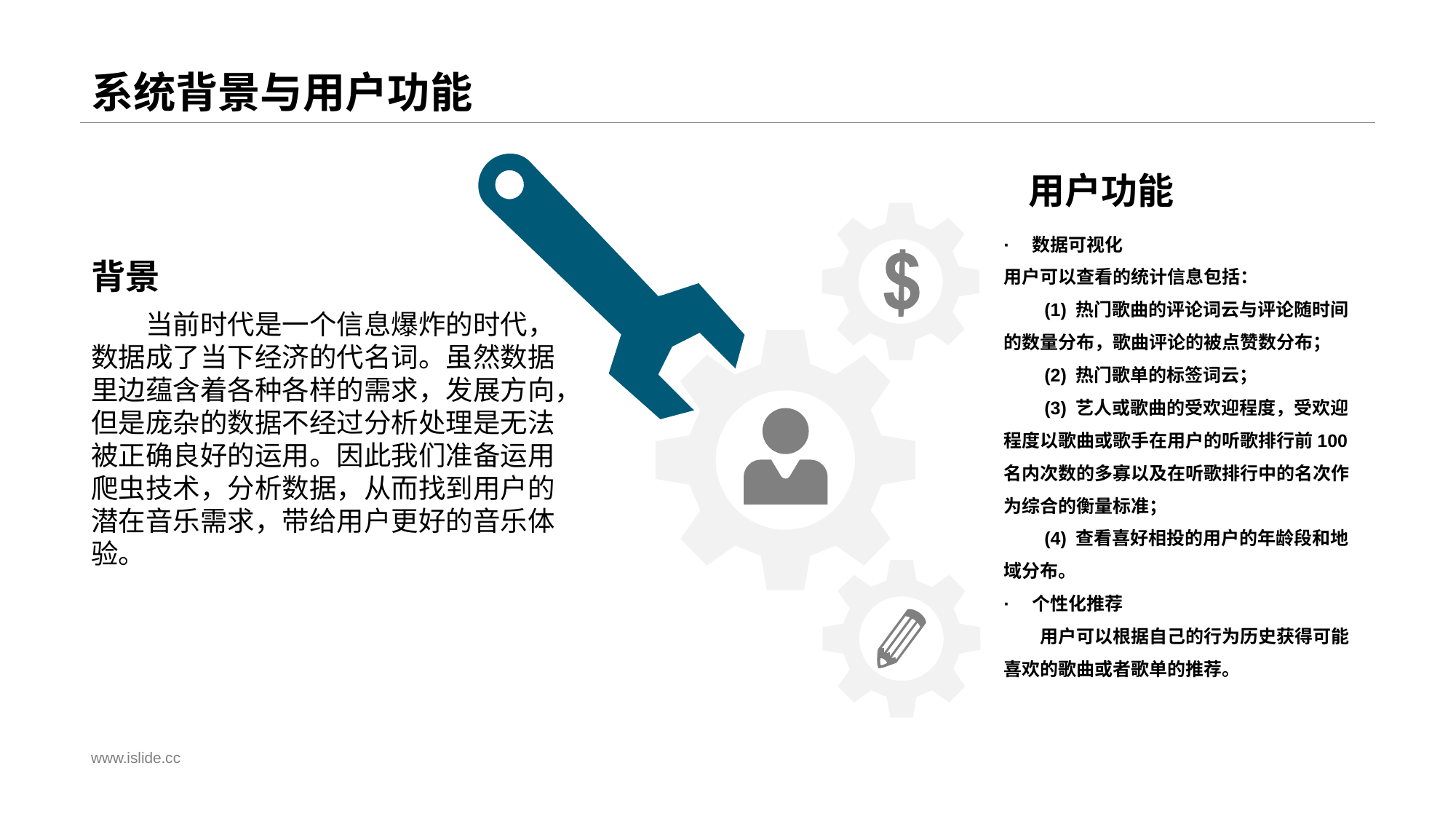

# 系统背景与用户功能

用户功能

·　数据可视化
用户可以查看的统计信息包括：
　　(1) 热门歌曲的评论词云与评论随时间的数量分布，歌曲评论的被点赞数分布；
　　(2) 热门歌单的标签词云；
　　(3) 艺人或歌曲的受欢迎程度，受欢迎程度以歌曲或歌手在用户的听歌排行前100名内次数的多寡以及在听歌排行中的名次作为综合的衡量标准；
　　(4) 查看喜好相投的用户的年龄段和地域分布。
·　个性化推荐
　　用户可以根据自己的行为历史获得可能喜欢的歌曲或者歌单的推荐。
背景

　　当前时代是一个信息爆炸的时代，数据成了当下经济的代名词。虽然数据里边蕴含着各种各样的需求，发展方向，但是庞杂的数据不经过分析处理是无法被正确良好的运用。因此我们准备运用爬虫技术，分析数据，从而找到用户的潜在音乐需求，带给用户更好的音乐体验。

www.islide.cc
4